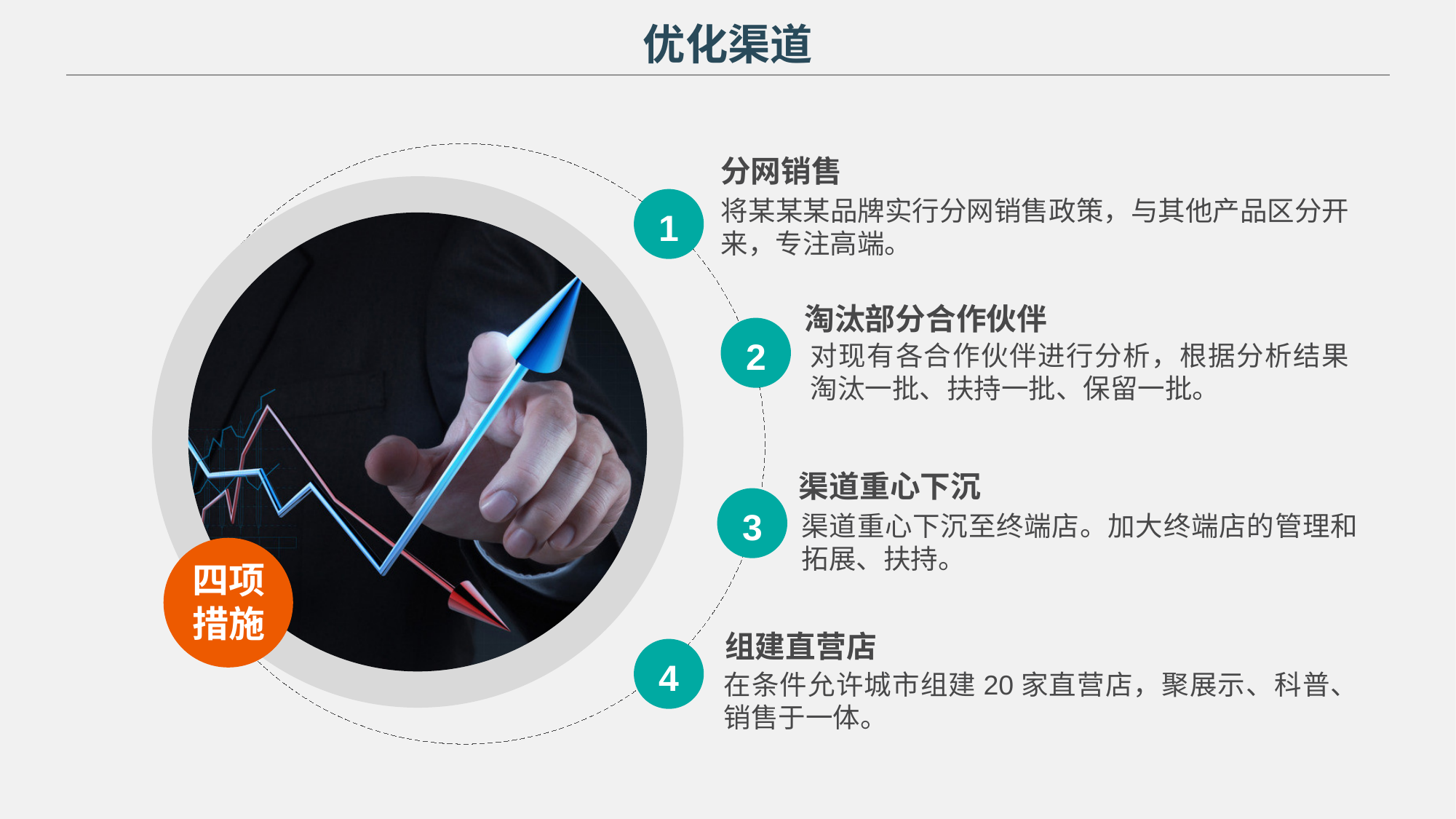

优化渠道

分网销售

将某某某品牌实行分网销售政策，与其他产品区分开来，专注高端。
1

淘汰部分合作伙伴
2
对现有各合作伙伴进行分析，根据分析结果淘汰一批、扶持一批、保留一批。
渠道重心下沉
3
渠道重心下沉至终端店。加大终端店的管理和拓展、扶持。

四项措施
组建直营店
4
在条件允许城市组建20家直营店，聚展示、科普、销售于一体。